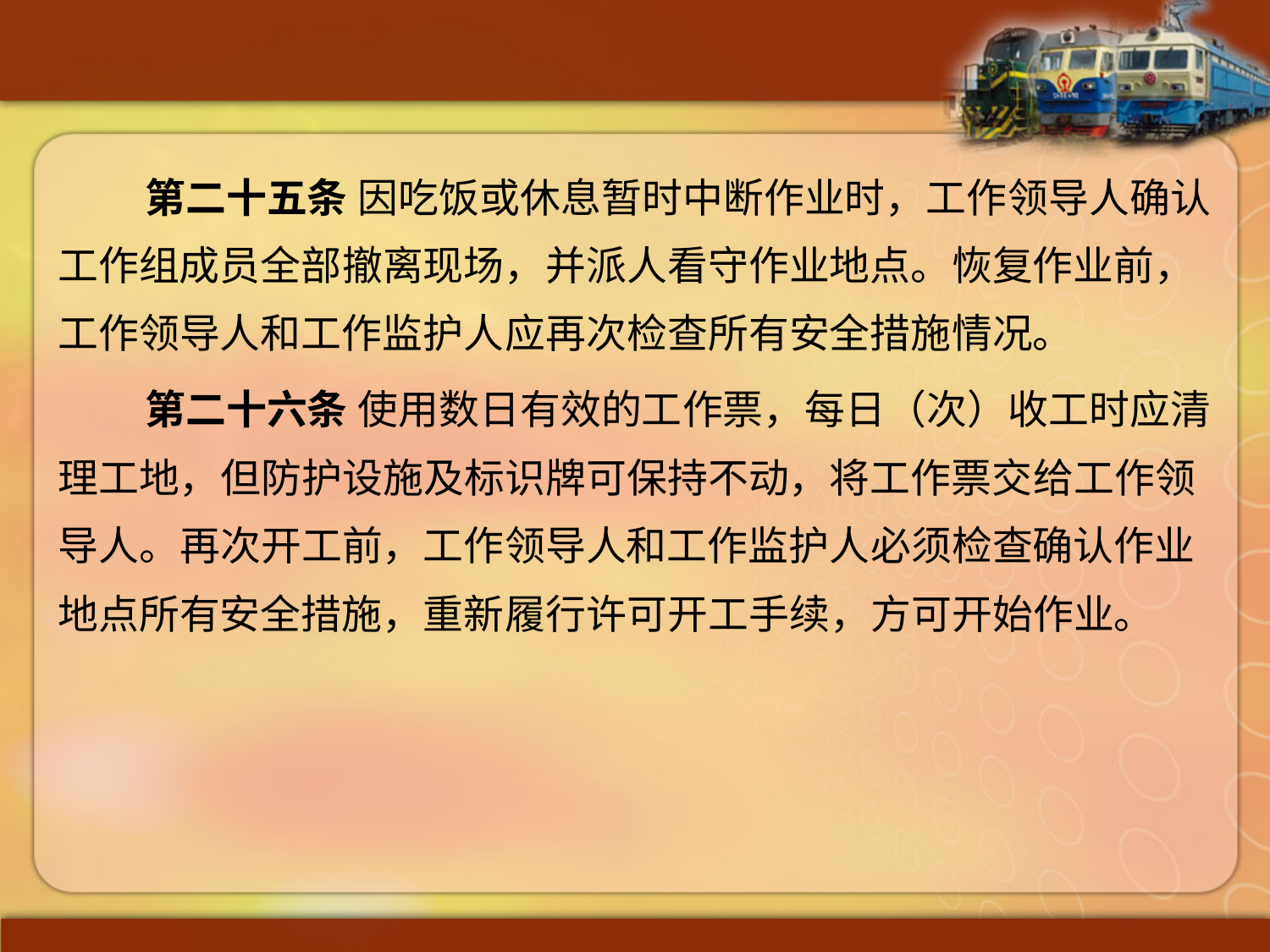

#
第二十五条 因吃饭或休息暂时中断作业时，工作领导人确认工作组成员全部撤离现场，并派人看守作业地点。恢复作业前，工作领导人和工作监护人应再次检查所有安全措施情况。
第二十六条 使用数日有效的工作票，每日（次）收工时应清理工地，但防护设施及标识牌可保持不动，将工作票交给工作领导人。再次开工前，工作领导人和工作监护人必须检查确认作业地点所有安全措施，重新履行许可开工手续，方可开始作业。